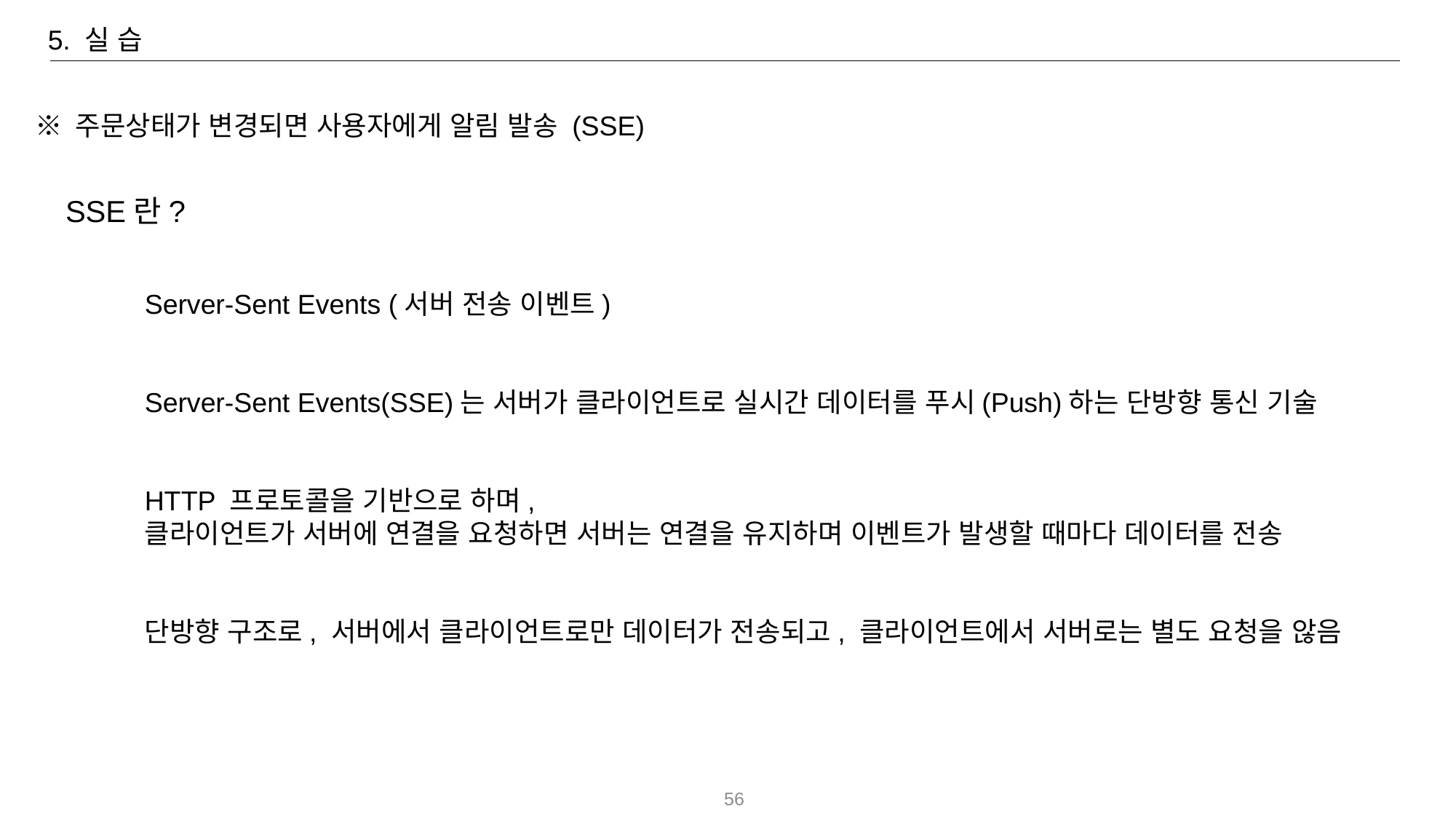

# 5. 실 습

※ 주문상태가 변경되면 사용자에게 알림 발송 (SSE)

     SSE란?

	Server-Sent Events (서버 전송 이벤트)

	Server-Sent Events(SSE)는 서버가 클라이언트로 실시간 데이터를 푸시(Push)하는 단방향 통신 기술

	HTTP 프로토콜을 기반으로 하며,
	클라이언트가 서버에 연결을 요청하면 서버는 연결을 유지하며 이벤트가 발생할 때마다 데이터를 전송

	단방향 구조로, 서버에서 클라이언트로만 데이터가 전송되고, 클라이언트에서 서버로는 별도 요청을 않음

56